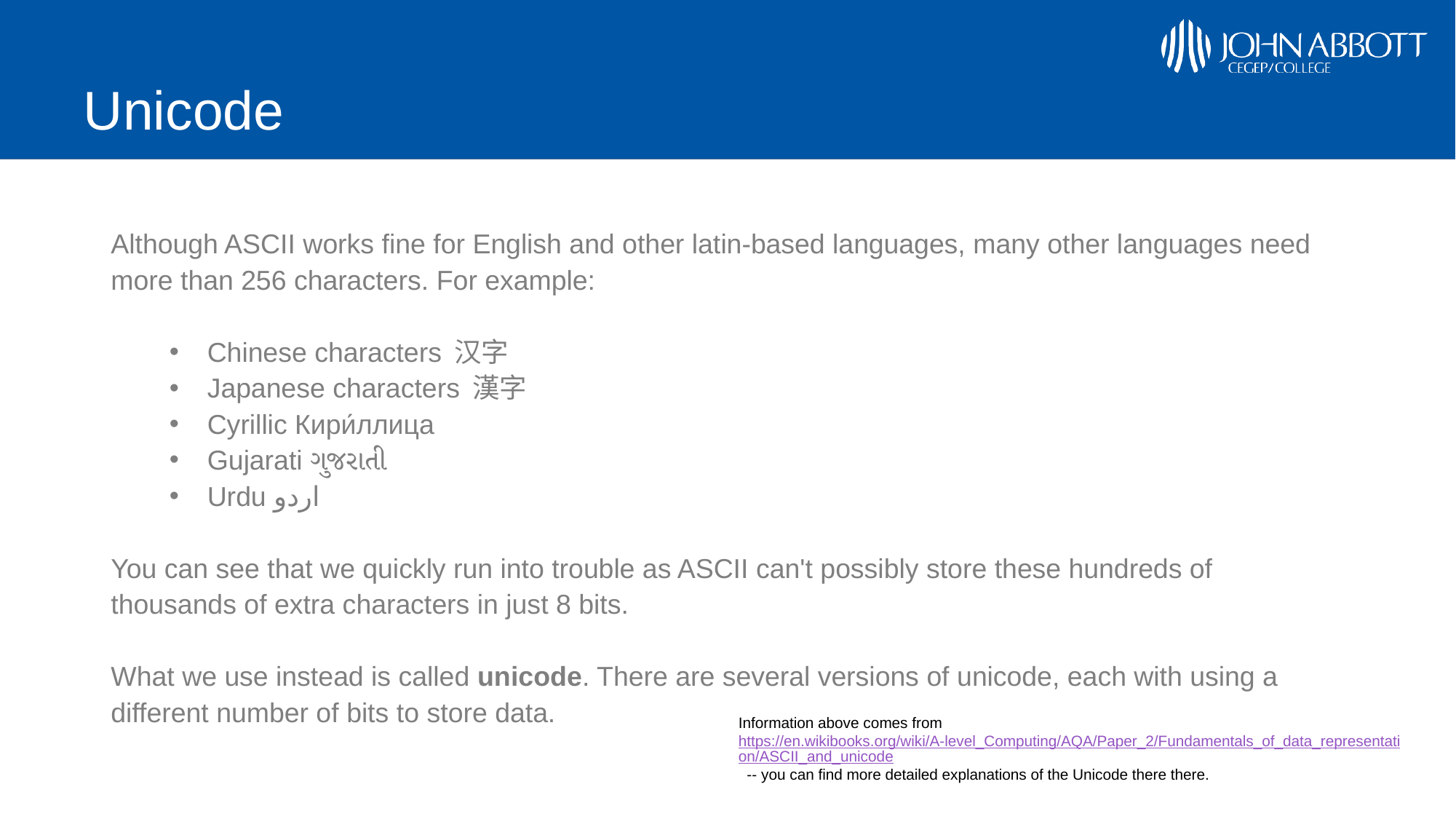

# Unicode
Although ASCII works fine for English and other latin-based languages, many other languages need more than 256 characters. For example:

Chinese characters 汉字
Japanese characters 漢字
Cyrillic Кири́ллица
Gujarati ગુજરાતી
Urdu اردو

You can see that we quickly run into trouble as ASCII can't possibly store these hundreds of thousands of extra characters in just 8 bits.

What we use instead is called unicode. There are several versions of unicode, each with using a different number of bits to store data.
Information above comes from https://en.wikibooks.org/wiki/A-level_Computing/AQA/Paper_2/Fundamentals_of_data_representation/ASCII_and_unicode  -- you can find more detailed explanations of the Unicode there there.